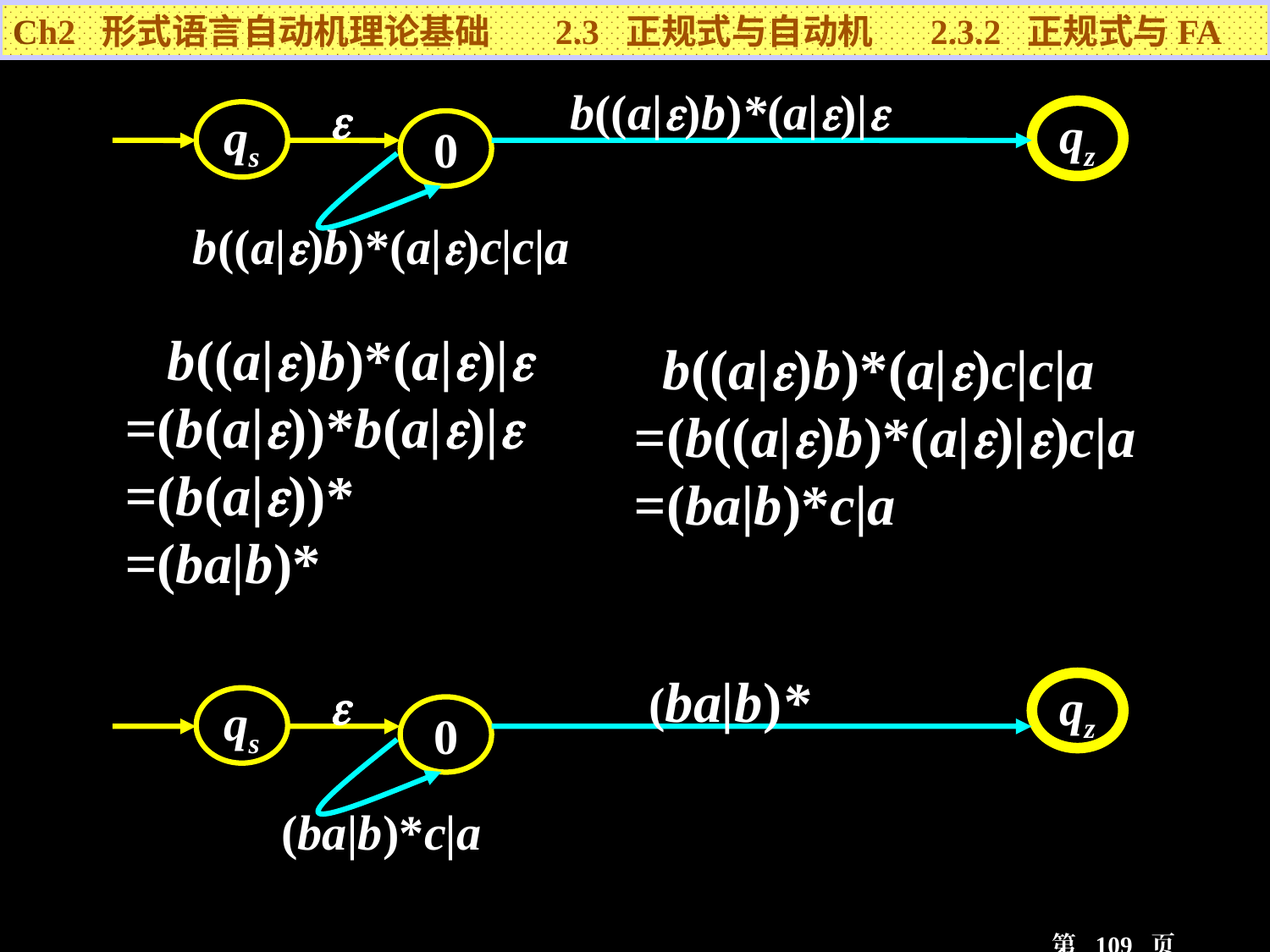

Ch2  形式语言自动机理论基础       2.3  正规式与自动机      2.3.2  正规式与FA
b((a|ε)b)*(a|ε)|ε
ε
qz
qs
0

b((a|ε)b)*(a|ε)c|c|a

   b((a|ε)b)*(a|ε)|ε
=(b(a|ε))*b(a|ε)|ε
=(b(a|ε))*
=(ba|b)*
  b((a|ε)b)*(a|ε)c|c|a
=(b((a|ε)b)*(a|ε)|ε)c|a
=(ba|b)*c|a
(ba|b)*
ε
qz
qs
0

(ba|b)*c|a